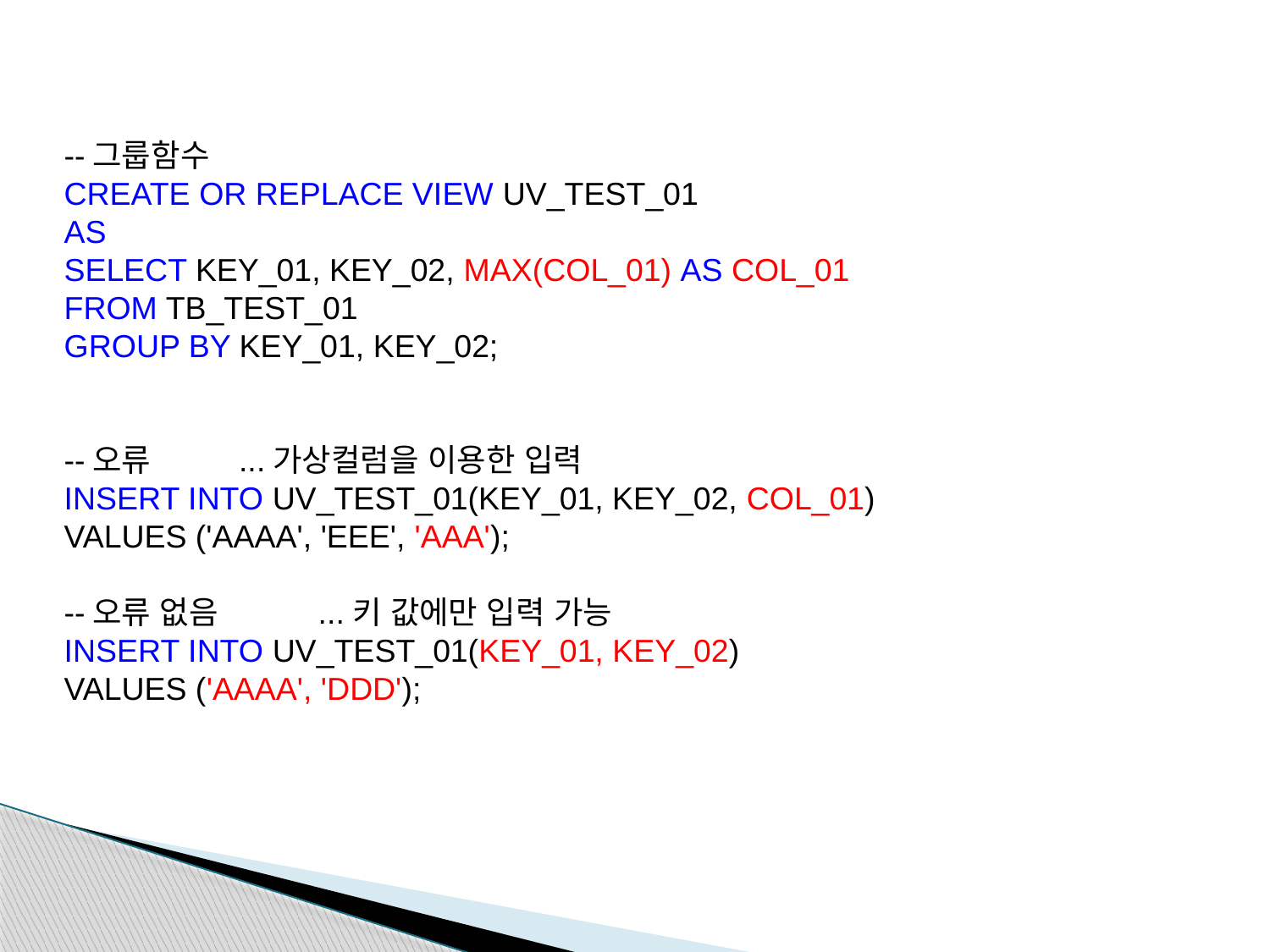

--그룹함수
CREATE OR REPLACE VIEW UV_TEST_01
AS
SELECT KEY_01, KEY_02, MAX(COL_01) AS COL_01
FROM TB_TEST_01
GROUP BY KEY_01, KEY_02;

--오류         ...가상컬럼을 이용한 입력
INSERT INTO UV_TEST_01(KEY_01, KEY_02, COL_01)
VALUES ('AAAA', 'EEE', 'AAA');

--오류 없음	...키 값에만 입력 가능
INSERT INTO UV_TEST_01(KEY_01, KEY_02)
VALUES ('AAAA', 'DDD');